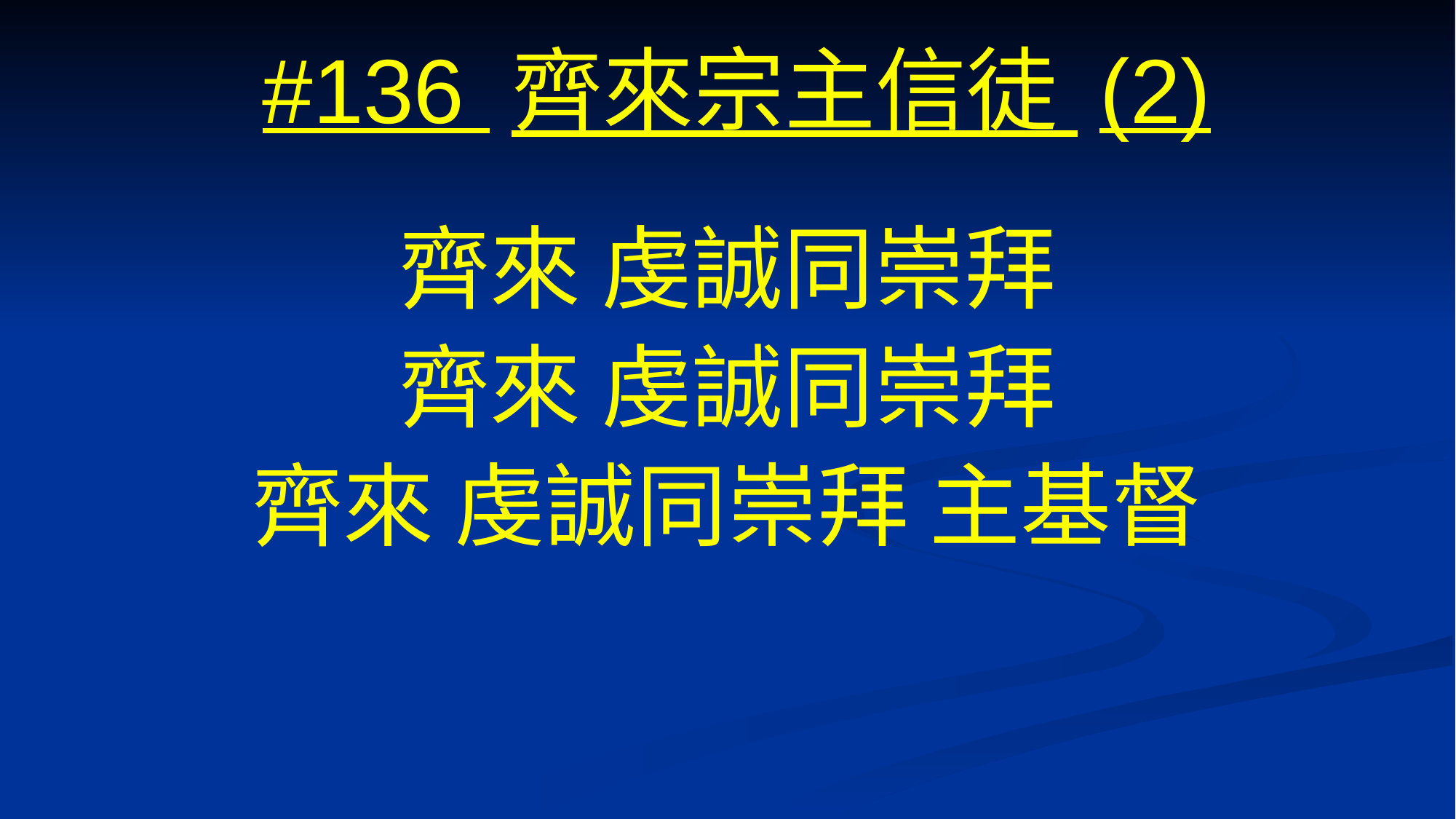

# #136 齊來宗主信徒 (2)
齊來 虔誠同崇拜
齊來 虔誠同崇拜
齊來 虔誠同崇拜 主基督